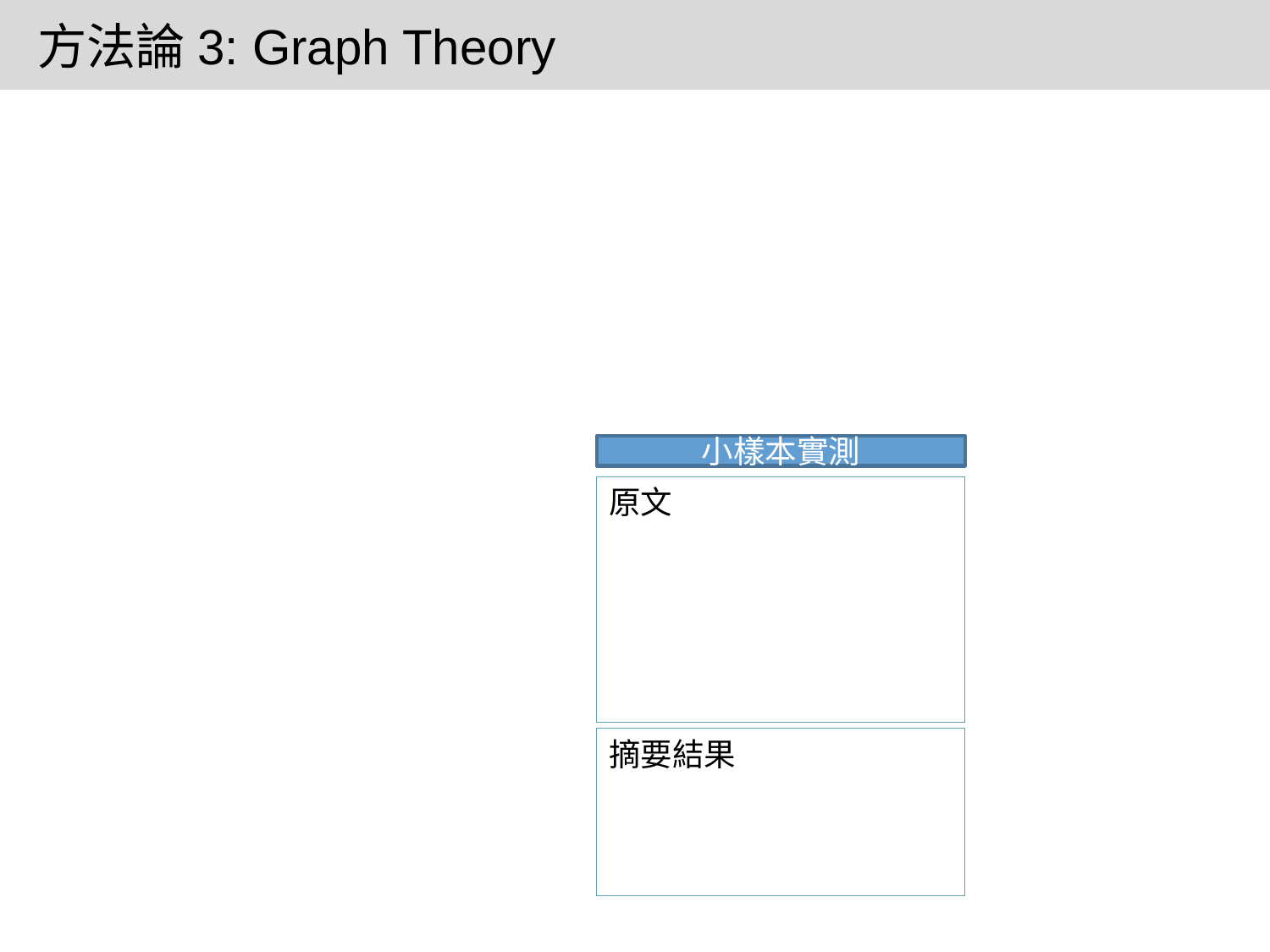

# 方法論3: Graph Theory
小樣本實測
原文
摘要結果